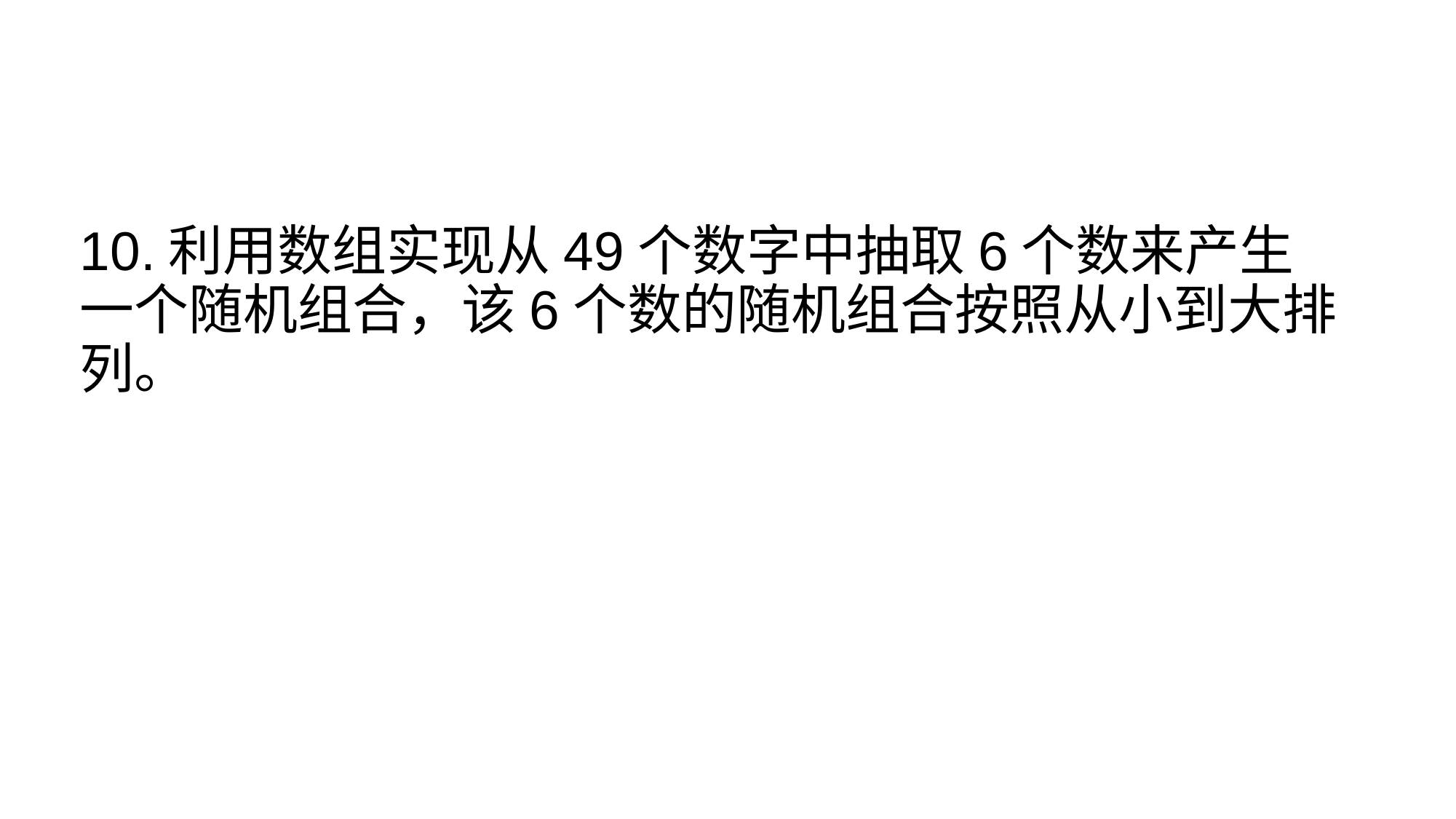

#
10.利用数组实现从49个数字中抽取6个数来产生一个随机组合，该6个数的随机组合按照从小到大排列。